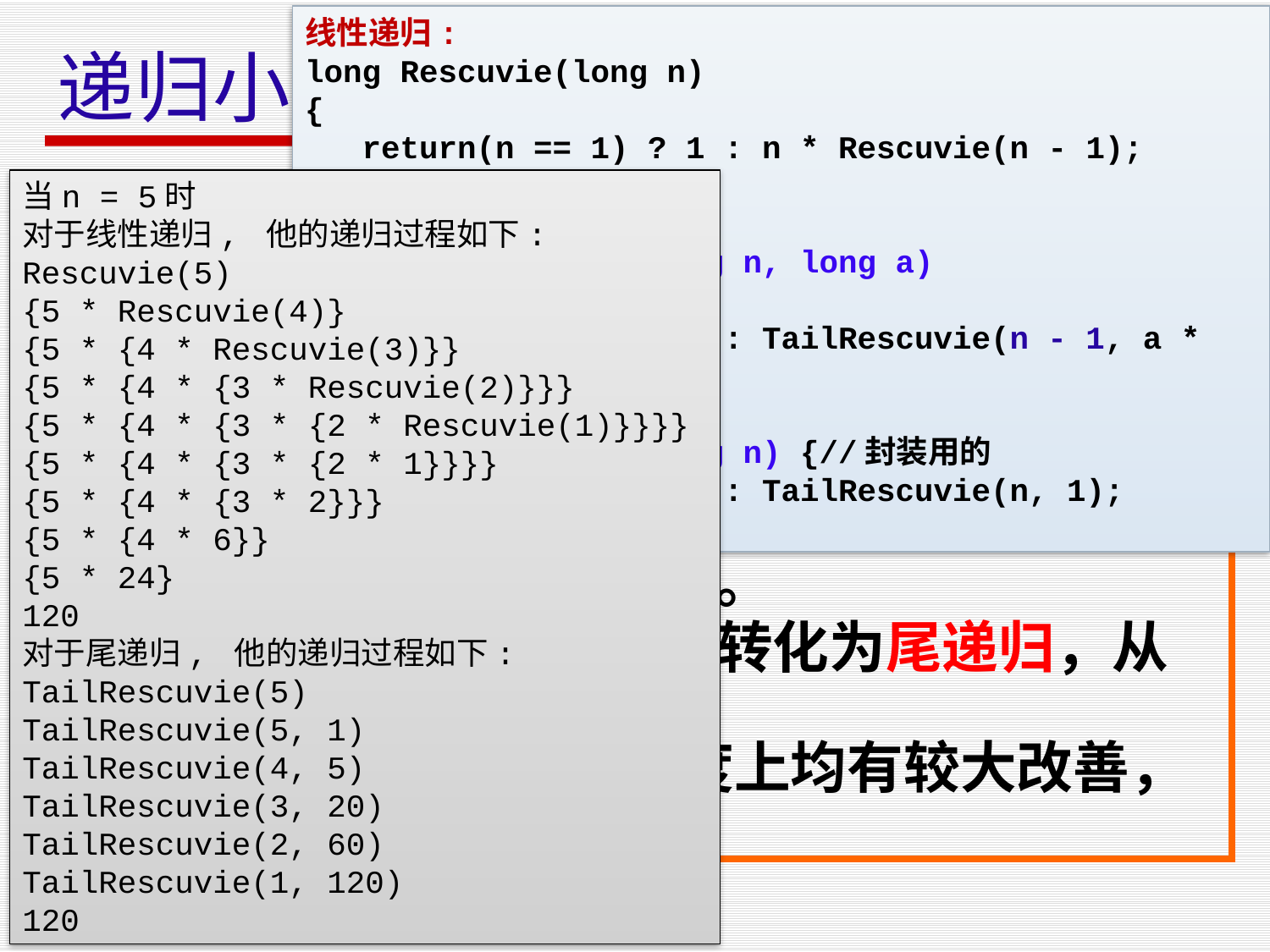

递归小结
线性递归:
long Rescuvie(long n)
{
   return(n == 1) ? 1 : n * Rescuvie(n - 1);
}
尾递归:
long TailRescuvie(long n, long a)
{
   return(n == 1) ? a : TailRescuvie(n - 1, a * n);
}
long TailRescuvie(long n) {//封装用的
   return(n == 0) ? 1 : TailRescuvie(n, 1);
}
当n = 5时
对于线性递归, 他的递归过程如下:
Rescuvie(5)
{5 * Rescuvie(4)}
{5 * {4 * Rescuvie(3)}}
{5 * {4 * {3 * Rescuvie(2)}}}
{5 * {4 * {3 * {2 * Rescuvie(1)}}}}
{5 * {4 * {3 * {2 * 1}}}}
{5 * {4 * {3 * 2}}}
{5 * {4 * 6}}
{5 * 24}
120
对于尾递归, 他的递归过程如下:
TailRescuvie(5)
TailRescuvie(5, 1)
TailRescuvie(4, 5)
TailRescuvie(3, 20)
TailRescuvie(2, 60)
TailRescuvie(1, 120)
120
解决方法：在递归算法中消除递归调用，使其转化为非递归算法。
1、采用一个用户定义的栈来模拟系统的递归调用工作栈。该方法通用性强，但本质上还是递归，只不过人工做了本来由编译器做的事情，优化效果不明显。
2、用递推来实现递归函数。
3、通过变换能将一些递归转化为尾递归，从而迭代求出结果。
    后两种方法在时空复杂度上均有较大改善，但其适用范围有限。